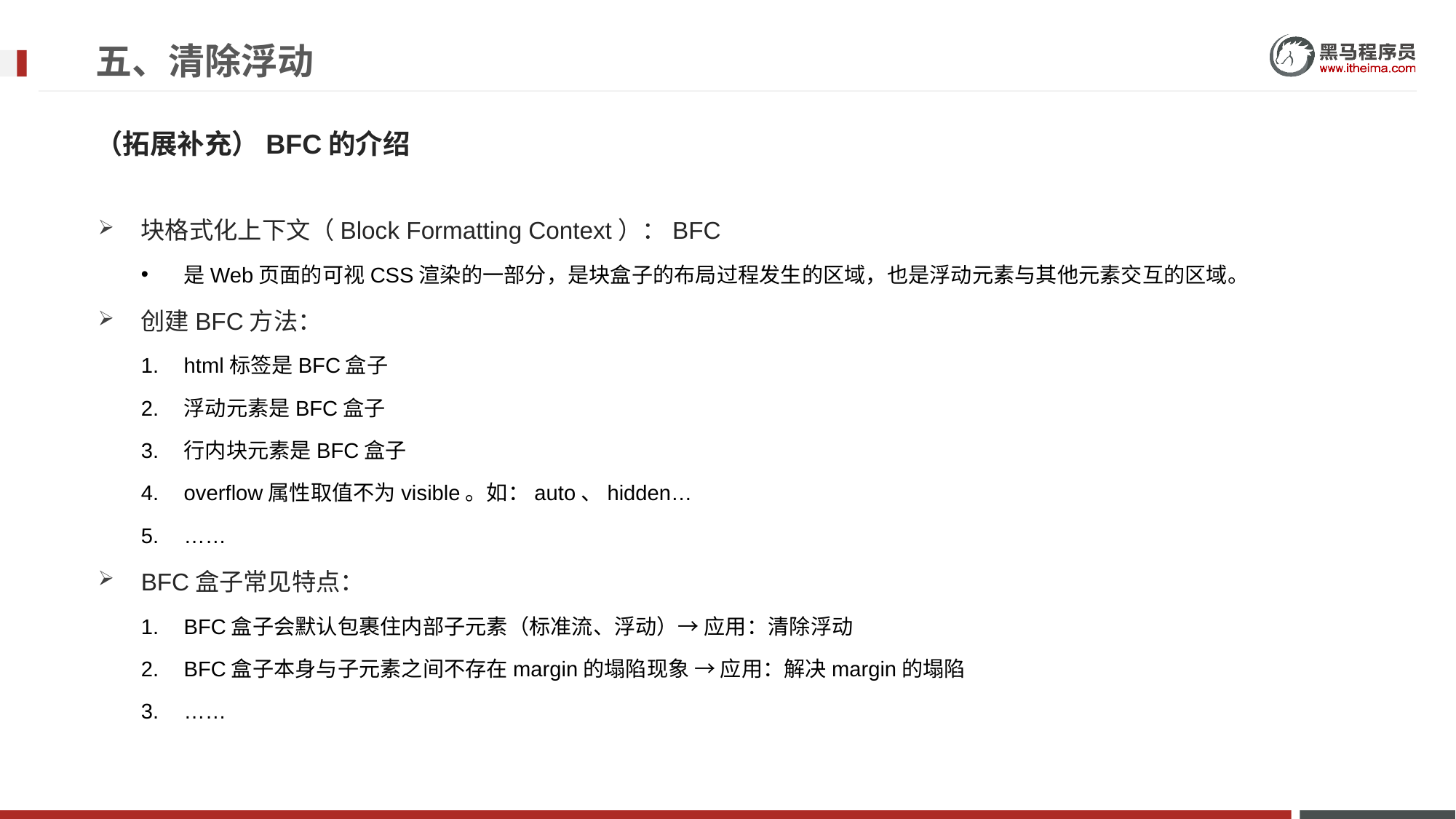

# 五、清除浮动
（拓展补充）BFC的介绍
块格式化上下文（Block Formatting Context）：BFC
是Web页面的可视CSS渲染的一部分，是块盒子的布局过程发生的区域，也是浮动元素与其他元素交互的区域。
创建BFC方法：
html标签是BFC盒子
浮动元素是BFC盒子
行内块元素是BFC盒子
overflow属性取值不为visible。如：auto、hidden…
……
BFC盒子常见特点：
BFC盒子会默认包裹住内部子元素（标准流、浮动）→ 应用：清除浮动
BFC盒子本身与子元素之间不存在margin的塌陷现象 → 应用：解决margin的塌陷
……